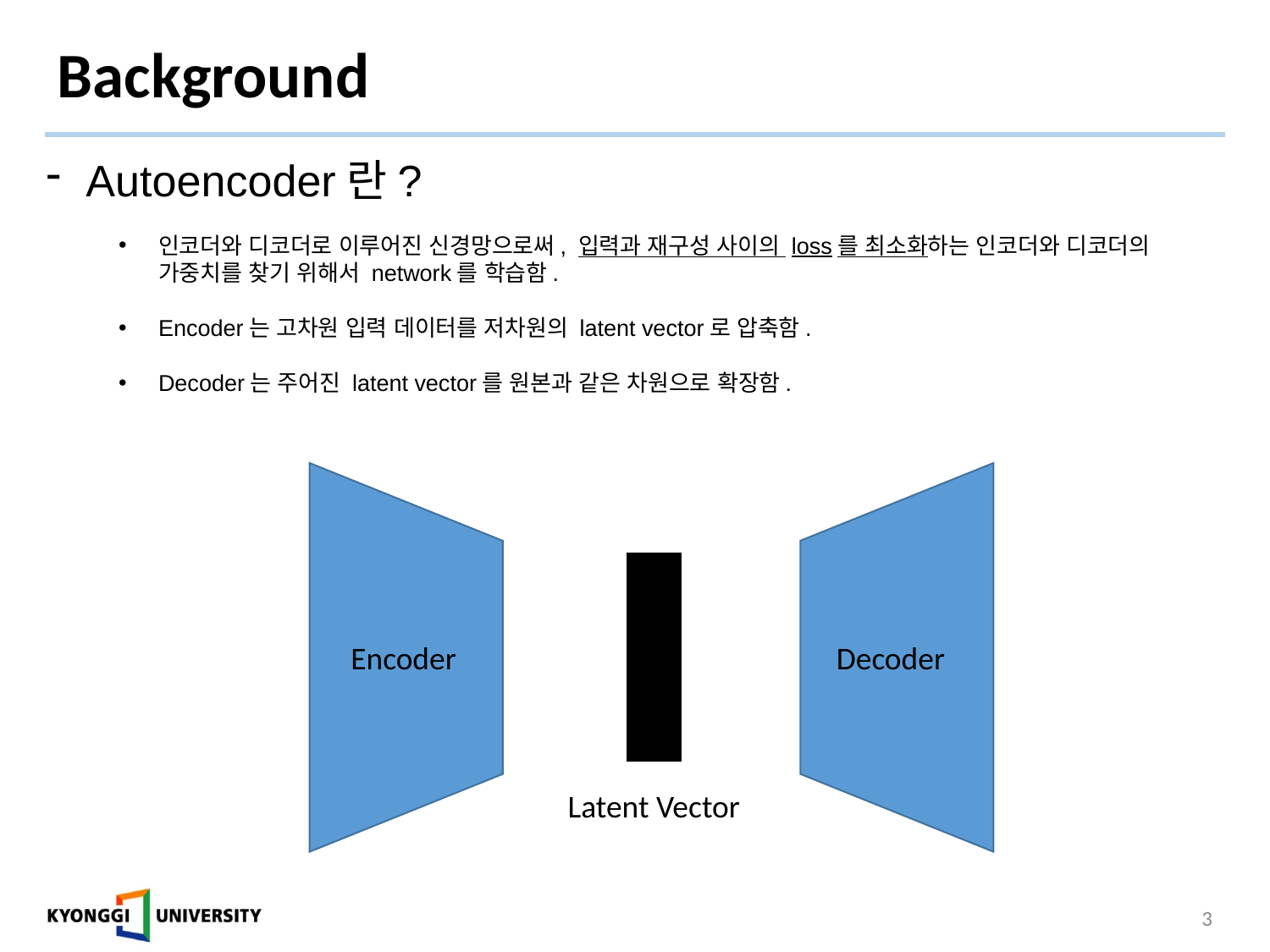

# Background
Autoencoder란?

인코더와 디코더로 이루어진 신경망으로써, 입력과 재구성 사이의 loss를 최소화하는 인코더와 디코더의 가중치를 찾기 위해서 network를 학습함.

Encoder는 고차원 입력 데이터를 저차원의 latent vector로 압축함.

Decoder는 주어진 latent vector를 원본과 같은 차원으로 확장함.

Encoder
Decoder
Latent Vector
3